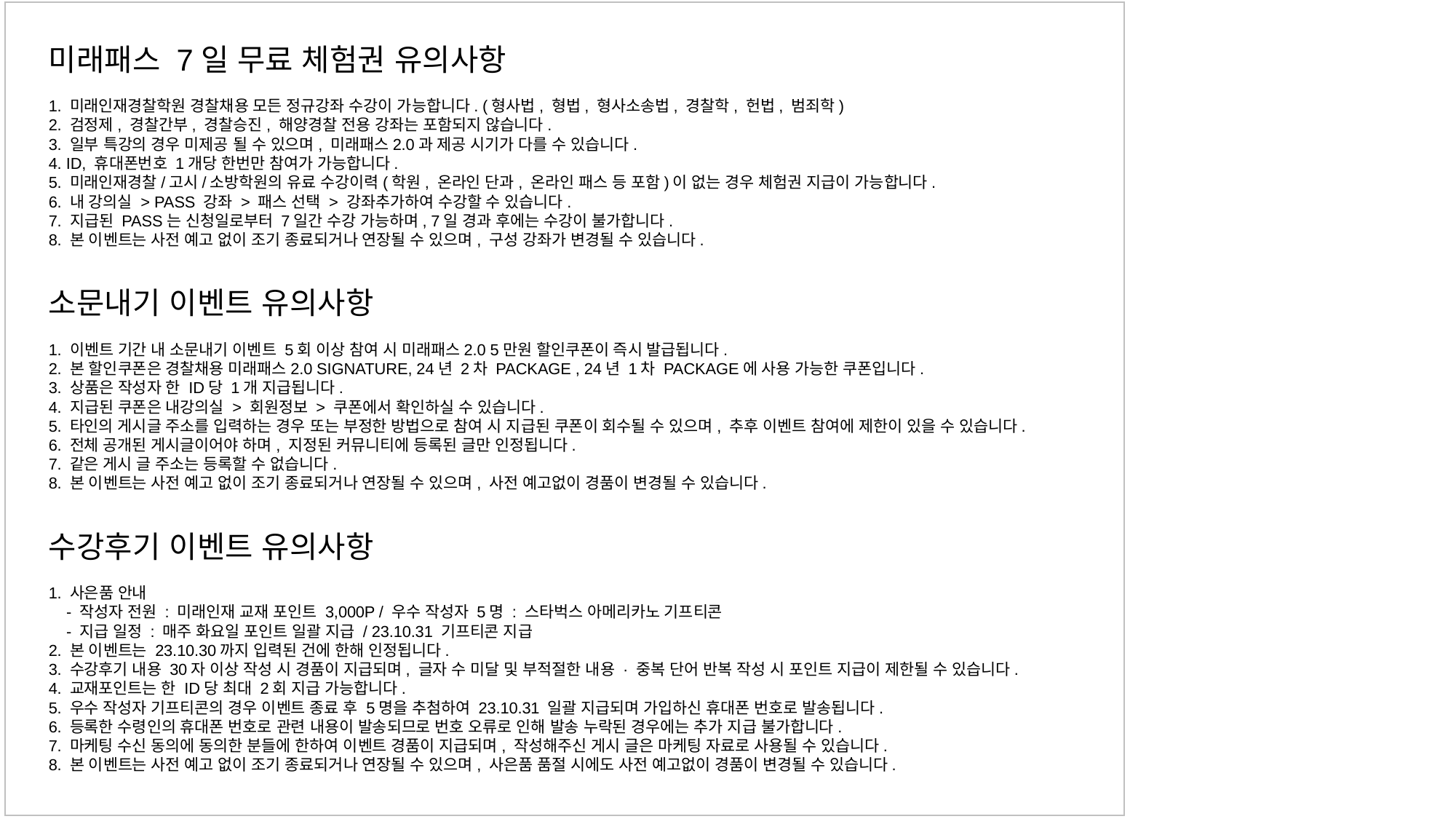

미래패스 7일 무료 체험권 유의사항

1. 미래인재경찰학원 경찰채용 모든 정규강좌 수강이 가능합니다. (형사법, 형법, 형사소송법, 경찰학, 헌법, 범죄학)
2. 검정제, 경찰간부, 경찰승진, 해양경찰 전용 강좌는 포함되지 않습니다.
3. 일부 특강의 경우 미제공 될 수 있으며, 미래패스2.0과 제공 시기가 다를 수 있습니다.
4. ID, 휴대폰번호 1개당 한번만 참여가 가능합니다.
5. 미래인재경찰/고시/소방학원의 유료 수강이력(학원, 온라인 단과, 온라인 패스 등 포함)이 없는 경우 체험권 지급이 가능합니다.
6. 내 강의실 > PASS 강좌 > 패스 선택 > 강좌추가하여 수강할 수 있습니다.
7. 지급된 PASS는 신청일로부터 7일간 수강 가능하며, 7일 경과 후에는 수강이 불가합니다.
8. 본 이벤트는 사전 예고 없이 조기 종료되거나 연장될 수 있으며, 구성 강좌가 변경될 수 있습니다.
section13
소문내기 이벤트 유의사항

1. 이벤트 기간 내 소문내기 이벤트 5회 이상 참여 시 미래패스2.0 5만원 할인쿠폰이 즉시 발급됩니다.
2. 본 할인쿠폰은 경찰채용 미래패스2.0 SIGNATURE, 24년 2차 PACKAGE , 24년 1차 PACKAGE에 사용 가능한 쿠폰입니다.
3. 상품은 작성자 한 ID당 1개 지급됩니다.
4. 지급된 쿠폰은 내강의실 > 회원정보 > 쿠폰에서 확인하실 수 있습니다.
5. 타인의 게시글 주소를 입력하는 경우 또는 부정한 방법으로 참여 시 지급된 쿠폰이 회수될 수 있으며, 추후 이벤트 참여에 제한이 있을 수 있습니다.
6. 전체 공개된 게시글이어야 하며, 지정된 커뮤니티에 등록된 글만 인정됩니다.
7. 같은 게시 글 주소는 등록할 수 없습니다.
8. 본 이벤트는 사전 예고 없이 조기 종료되거나 연장될 수 있으며, 사전 예고없이 경품이 변경될 수 있습니다.
수강후기 이벤트 유의사항

1. 사은품 안내
    - 작성자 전원 : 미래인재 교재 포인트 3,000P / 우수 작성자 5명 : 스타벅스 아메리카노 기프티콘
    - 지급 일정 : 매주 화요일 포인트 일괄 지급 / 23.10.31 기프티콘 지급
2. 본 이벤트는 23.10.30까지 입력된 건에 한해 인정됩니다.
3. 수강후기 내용 30자 이상 작성 시 경품이 지급되며, 글자 수 미달 및 부적절한 내용 · 중복 단어 반복 작성 시 포인트 지급이 제한될 수 있습니다.
4. 교재포인트는 한 ID당 최대 2회 지급 가능합니다.
5. 우수 작성자 기프티콘의 경우 이벤트 종료 후 5명을 추첨하여 23.10.31 일괄 지급되며 가입하신 휴대폰 번호로 발송됩니다.
6. 등록한 수령인의 휴대폰 번호로 관련 내용이 발송되므로 번호 오류로 인해 발송 누락된 경우에는 추가 지급 불가합니다.
7. 마케팅 수신 동의에 동의한 분들에 한하여 이벤트 경품이 지급되며, 작성해주신 게시 글은 마케팅 자료로 사용될 수 있습니다.
8. 본 이벤트는 사전 예고 없이 조기 종료되거나 연장될 수 있으며, 사은품 품절 시에도 사전 예고없이 경품이 변경될 수 있습니다.